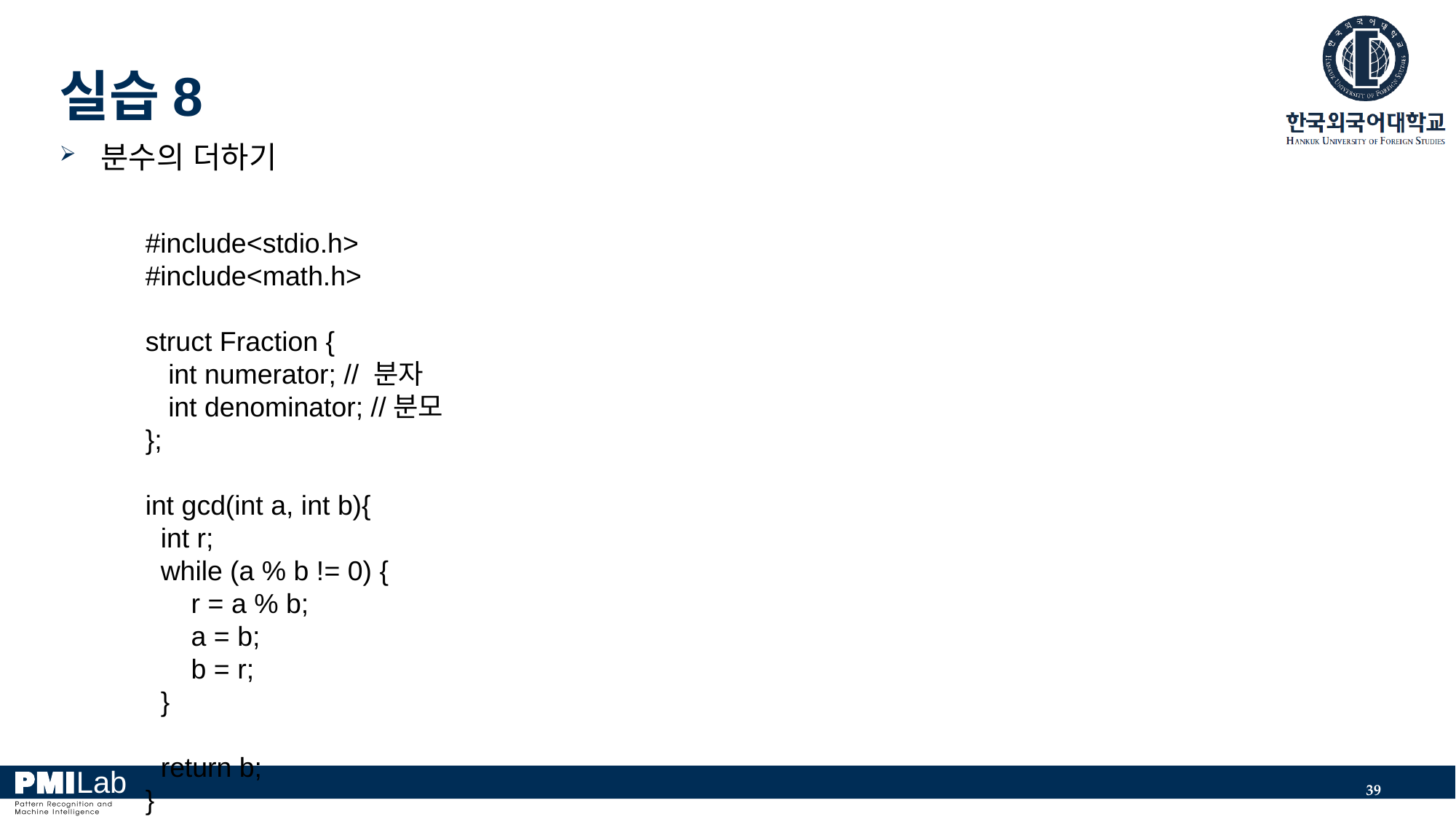

# 실습8
분수의 더하기
#include<stdio.h>
#include<math.h>

struct Fraction {
   int numerator; // 분자
   int denominator; //분모
};

int gcd(int a, int b){
  int r;
  while (a % b != 0) {
      r = a % b;
      a = b;
      b = r;
  }

  return b;
}

// 분수를 “분자/분모” 양식으로 출력하는 함수
void print(struct Fraction r)
{   int num, denom;
   // 분모가 음수인 경우 분모를 양수로 하여 출력

   if (r.denominator < 0) {
         r.numerator *= -1;
         r.denominator *= -1;
   }
   printf("%d/%d\n", r.numerator, r.denominator);
}

// 분수 r을 기약분수 형태로 반환
struct Fraction reduce(struct Fraction r){
   int gcdNumDen;
   if (r.numerator == 0 || r.denominator == 0)
      return r;

   gcdNumDen =                                    ;
   r.numerator =                                  ;
   r.denominator =                                  ;
   return r;
}
// 두 분수를 더하여 이를 반환
struct Fraction add(struct Fraction r1, struct Fraction r2){
  struct Fraction r;
  r.denominator =                                    ;
  r.numerator =                                                                    ;
  return           ;  // r을 기약분수로 바꾸어 반환함
}
/*
struct Fraction sub(struct Fraction r1, struct Fraction r2){

}
struct Fraction mult(struct Fraction r1, struct Fraction 2){

}
struct Fraction div(struct Fraction r1, struct Fraction r2){

}
*/
int main(){
    struct Fraction r1, r2, result;
    scanf("%d %d %d %d", &r1.numerator, &r1.denominator, &r2.numerator, &r2.denominator);
    result = add(r1,r2);
    print(result); // 분수 출력하는 함수 print이용

    return 0;
}
39